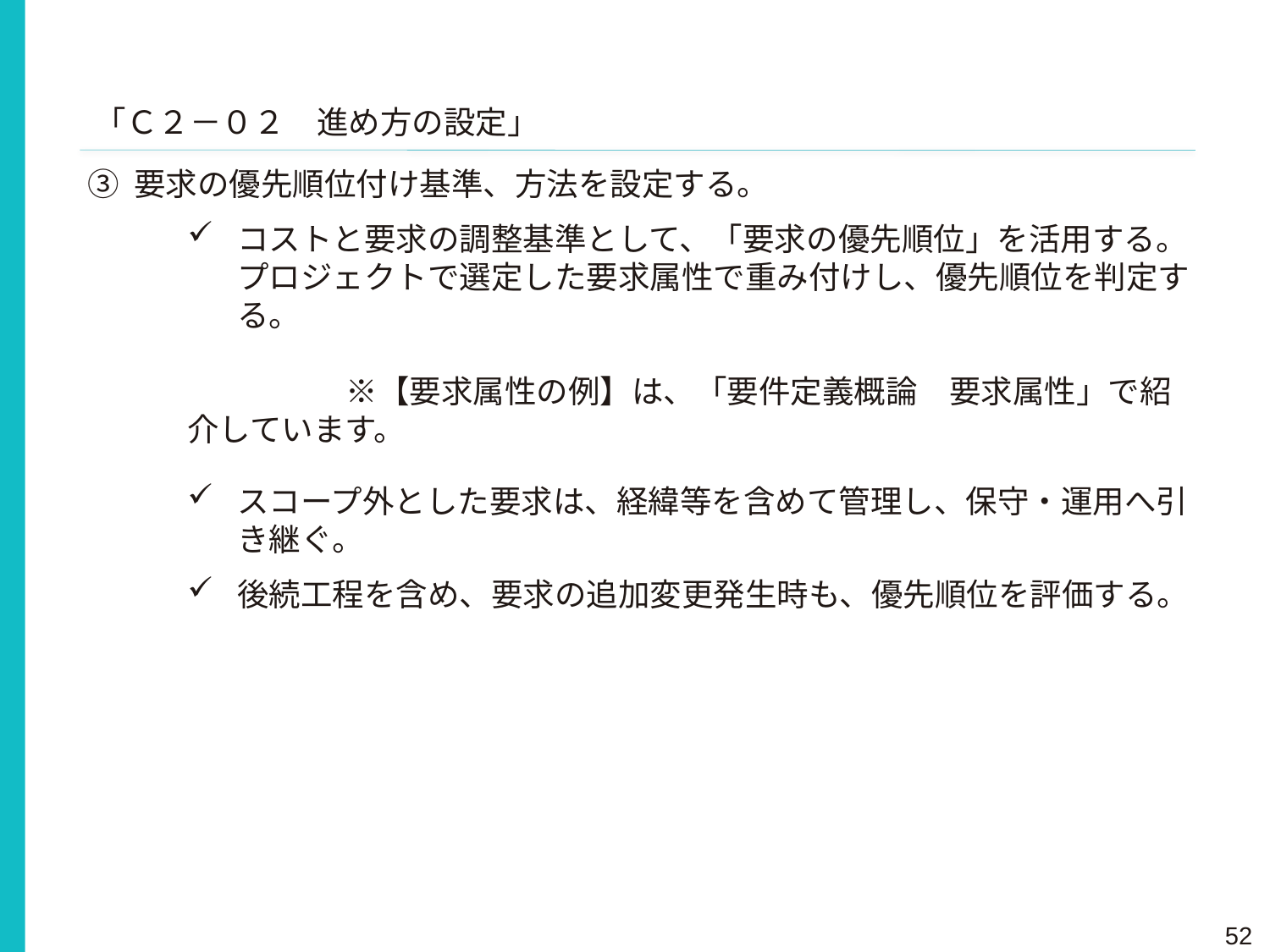

「Ｃ２－０２　進め方の設定」
③ 要求の優先順位付け基準、方法を設定する。

コストと要求の調整基準として、「要求の優先順位」を活用する。
プロジェクトで選定した要求属性で重み付けし、優先順位を判定する。

	　※【要求属性の例】は、「要件定義概論　要求属性」で紹介しています。

スコープ外とした要求は、経緯等を含めて管理し、保守・運用へ引き継ぐ。

後続工程を含め、要求の追加変更発生時も、優先順位を評価する。
52